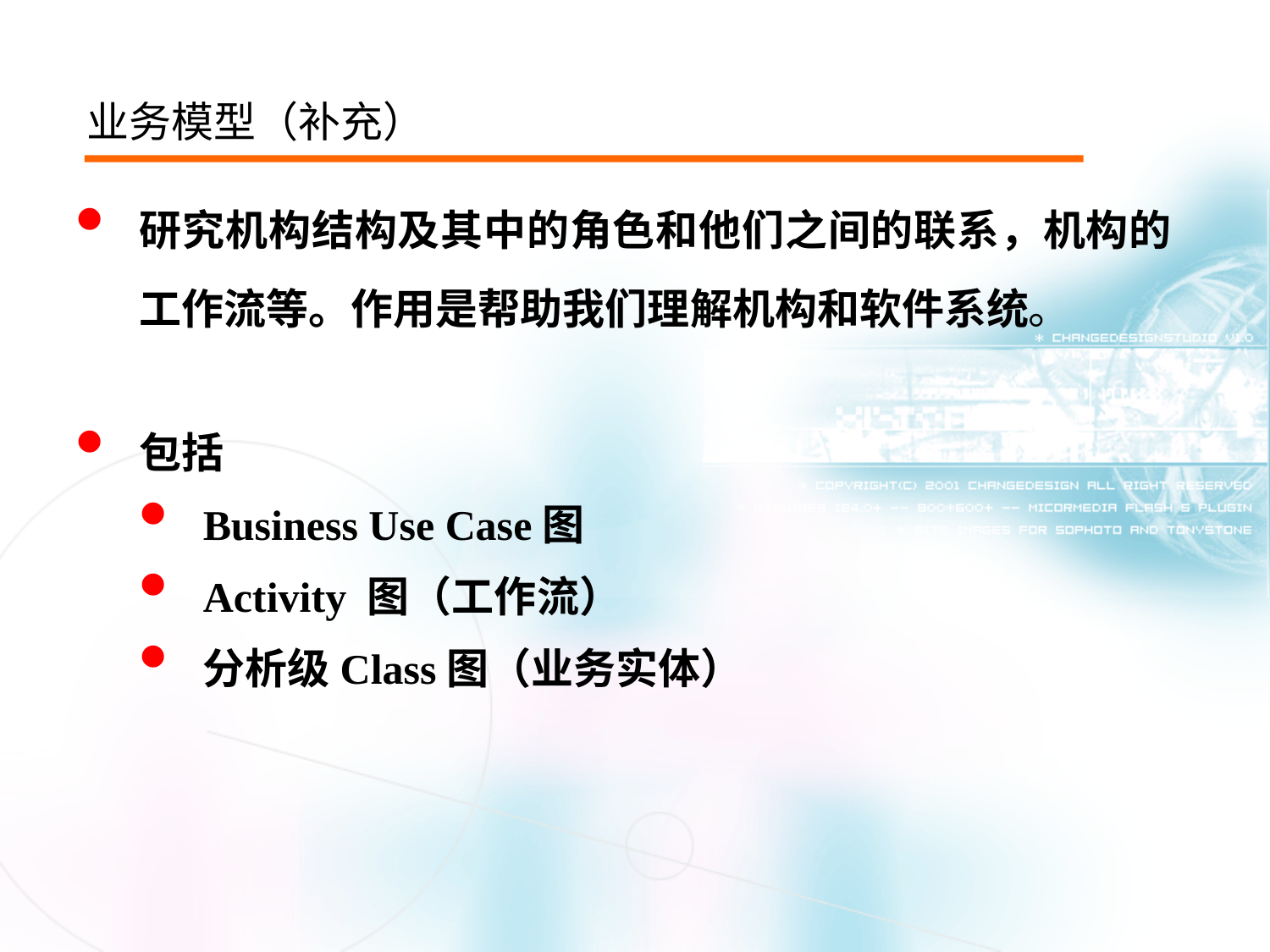

业务模型（补充）
研究机构结构及其中的角色和他们之间的联系，机构的工作流等。作用是帮助我们理解机构和软件系统。

包括
Business Use Case图
Activity 图（工作流）
分析级Class图（业务实体）